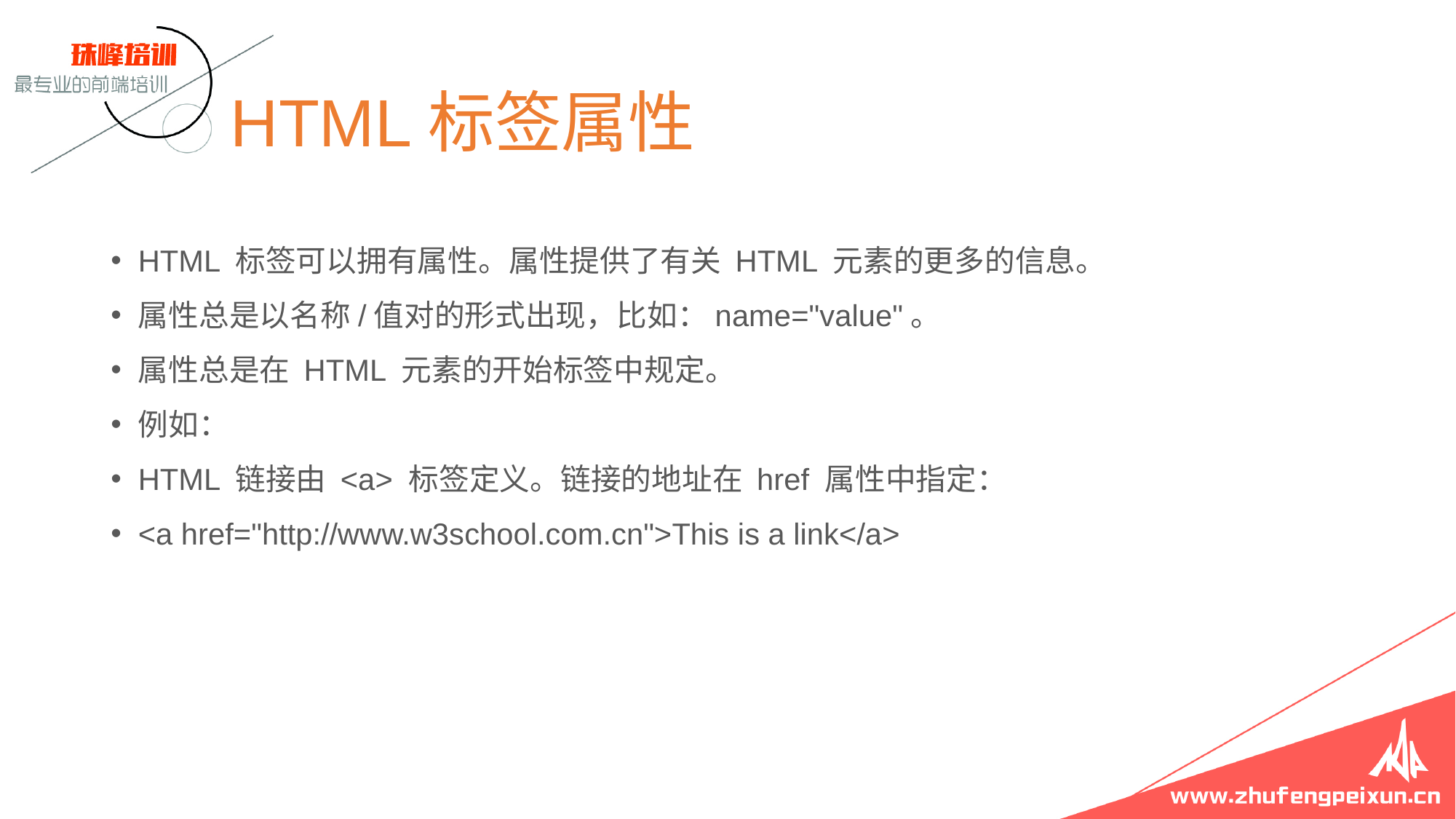

# HTML标签属性
HTML 标签可以拥有属性。属性提供了有关 HTML 元素的更多的信息。
属性总是以名称/值对的形式出现，比如：name="value"。
属性总是在 HTML 元素的开始标签中规定。
例如：
HTML 链接由 <a> 标签定义。链接的地址在 href 属性中指定：
<a href="http://www.w3school.com.cn">This is a link</a>